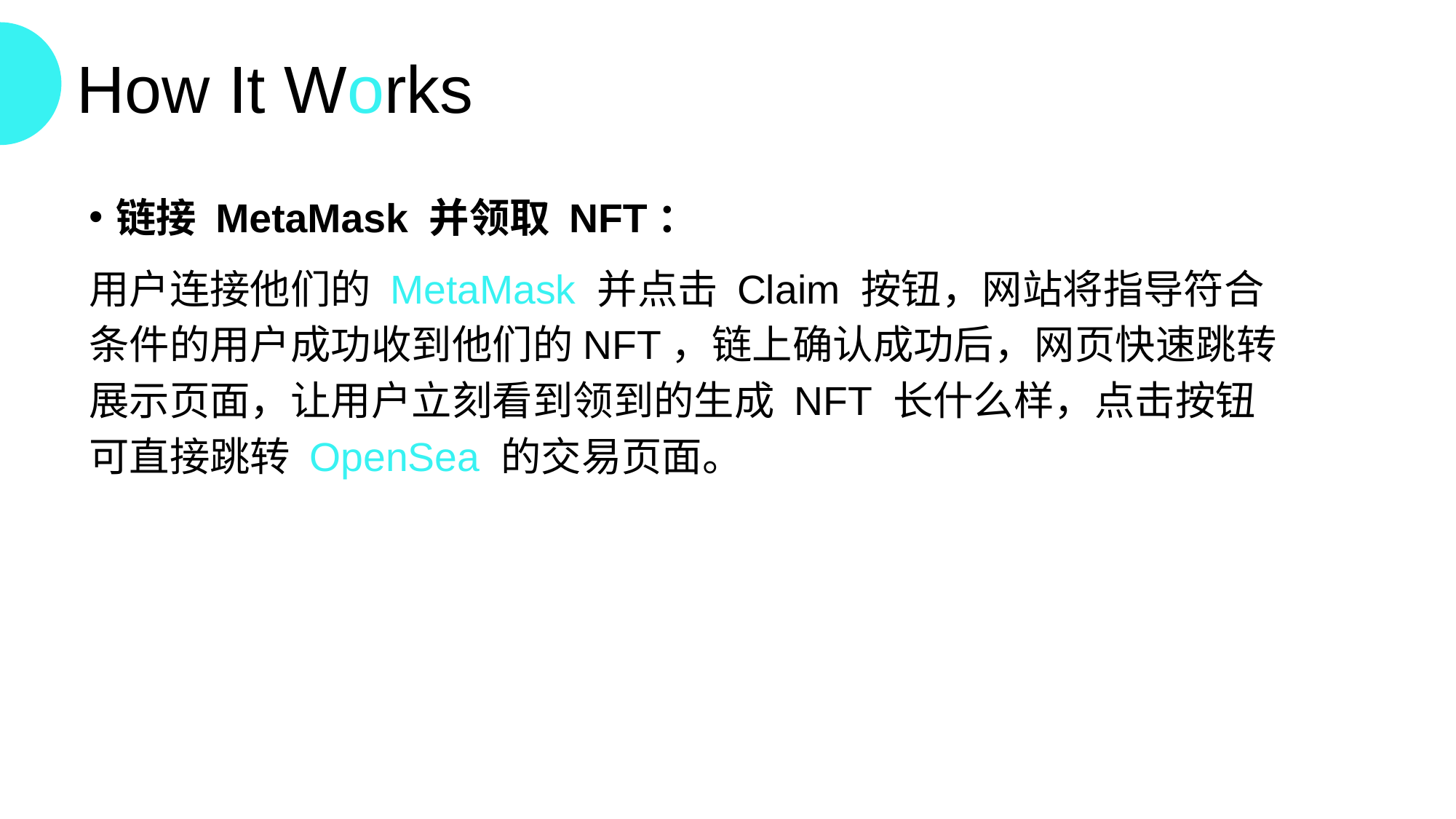

How It Works
链接 MetaMask 并领取 NFT：
用户连接他们的 MetaMask 并点击 Claim 按钮，网站将指导符合条件的用户成功收到他们的NFT，链上确认成功后，网页快速跳转展示页面，让用户立刻看到领到的生成 NFT 长什么样，点击按钮可直接跳转 OpenSea 的交易页面。